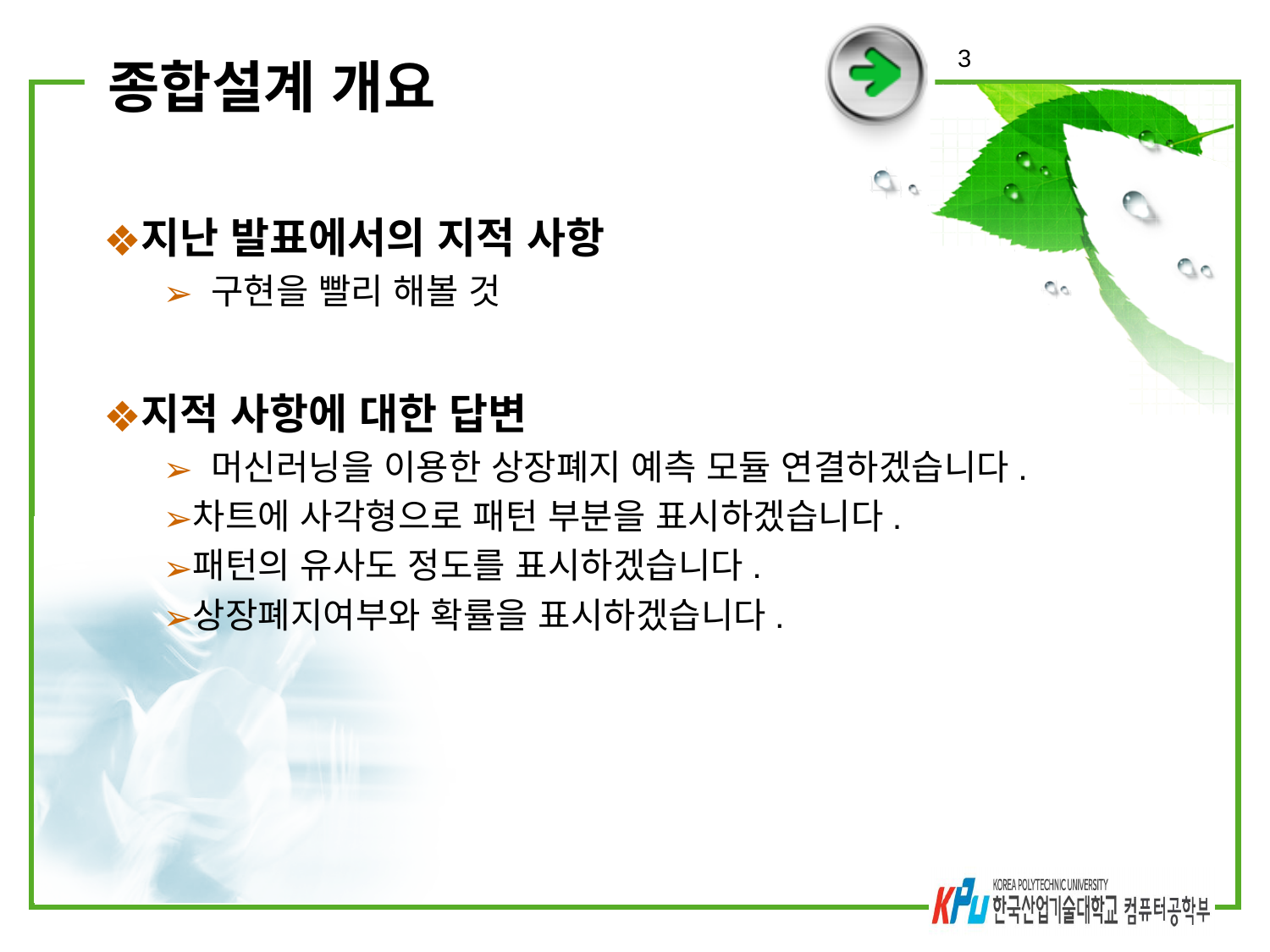

3
# 종합설계 개요
지난 발표에서의 지적 사항
 구현을 빨리 해볼 것

지적 사항에 대한 답변
 머신러닝을 이용한 상장폐지 예측 모듈 연결하겠습니다.
차트에 사각형으로 패턴 부분을 표시하겠습니다.
패턴의 유사도 정도를 표시하겠습니다.
상장폐지여부와 확률을 표시하겠습니다.